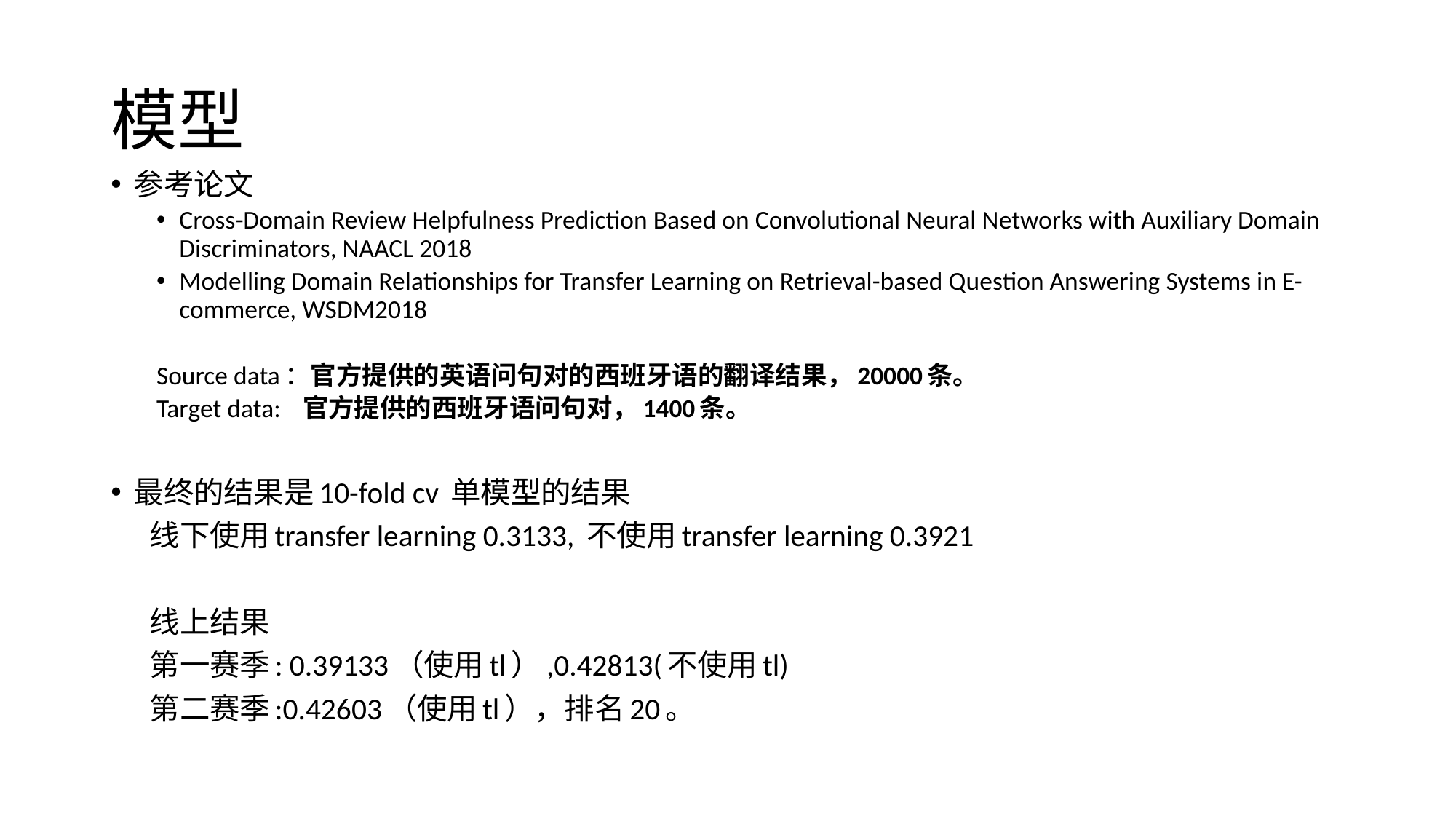

# 模型
参考论文
Cross-Domain Review Helpfulness Prediction Based on Convolutional Neural Networks with Auxiliary Domain Discriminators, NAACL 2018
Modelling Domain Relationships for Transfer Learning on Retrieval-based Question Answering Systems in E-commerce, WSDM2018

Source data：官方提供的英语问句对的西班牙语的翻译结果，20000条。
Target data:   官方提供的西班牙语问句对，1400条。

最终的结果是10-fold cv 单模型的结果
     线下使用transfer learning 0.3133, 不使用transfer learning 0.3921

     线上结果
     第一赛季: 0.39133（使用tl）,0.42813(不使用tl)
     第二赛季:0.42603（使用tl），排名20。